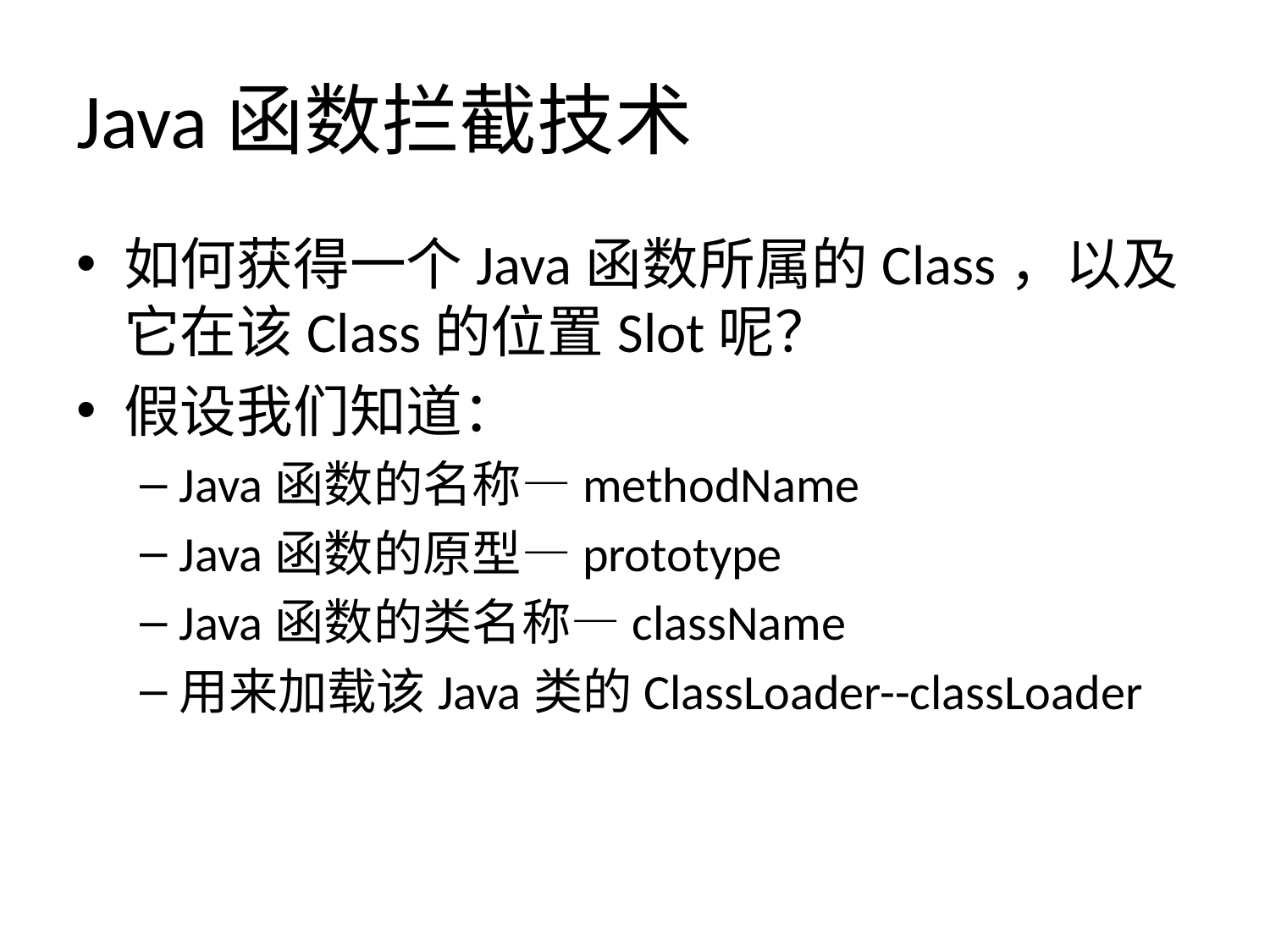

# Java函数拦截技术
如何获得一个Java函数所属的Class，以及它在该Class的位置Slot呢？
假设我们知道：
Java函数的名称—methodName
Java函数的原型—prototype
Java函数的类名称—className
用来加载该Java类的ClassLoader--classLoader